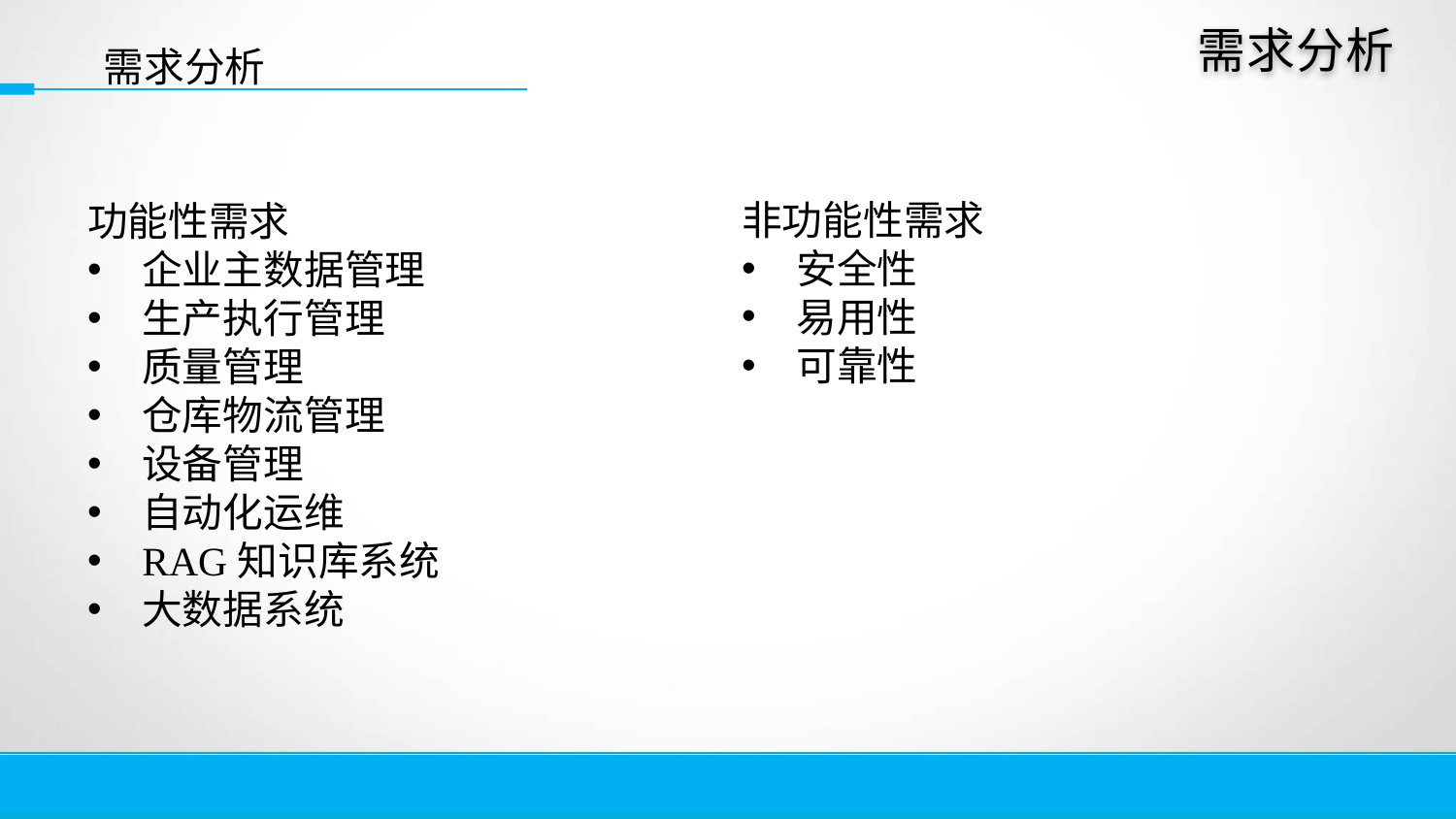

需求分析
需求分析

功能性需求
企业主数据管理
生产执行管理
质量管理
仓库物流管理
设备管理
自动化运维
RAG知识库系统
大数据系统
非功能性需求
安全性
易用性
可靠性